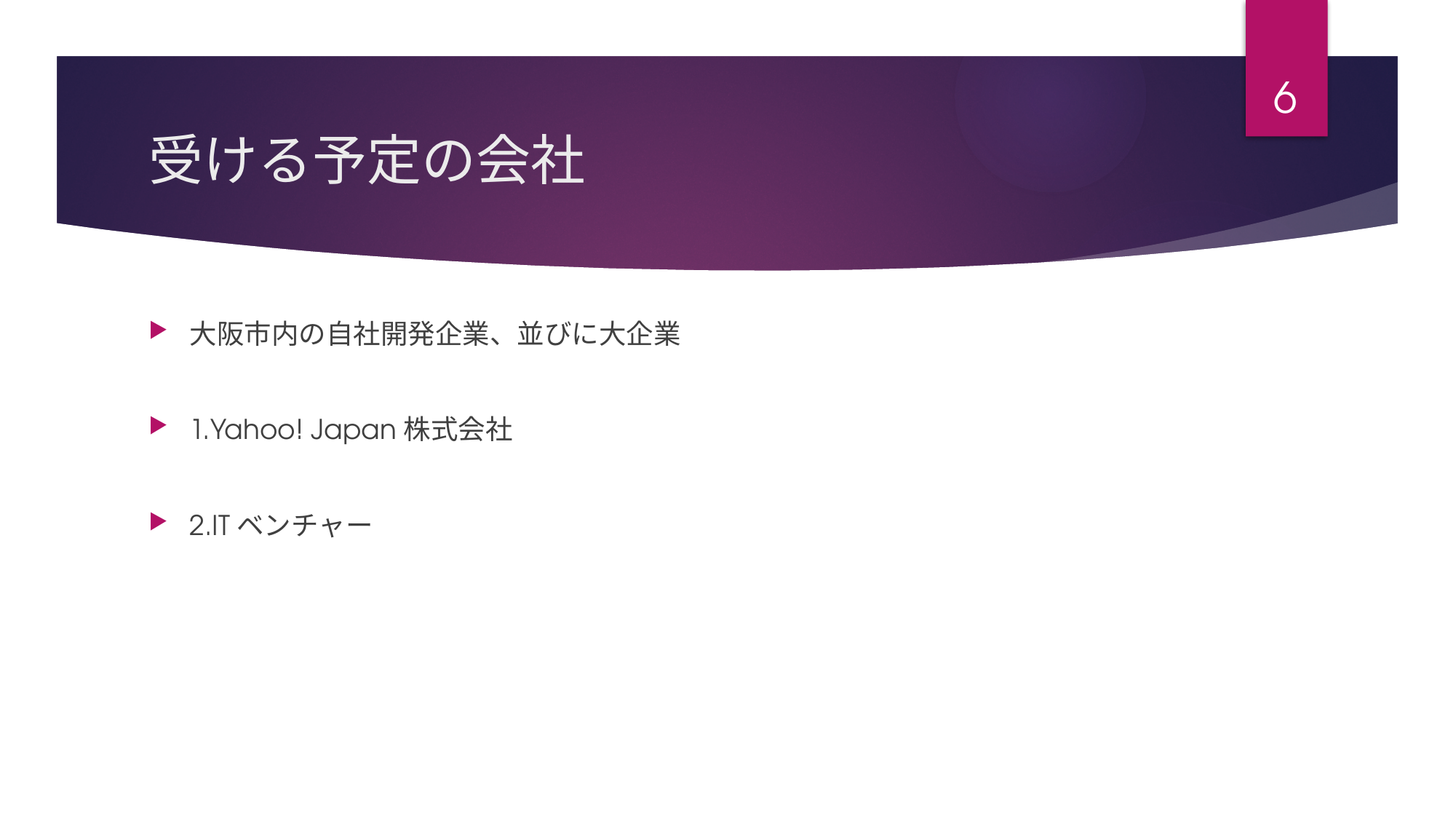

6
# 受ける予定の会社
大阪市内の自社開発企業、並びに大企業

1.Yahoo! Japan株式会社

2.ITベンチャー